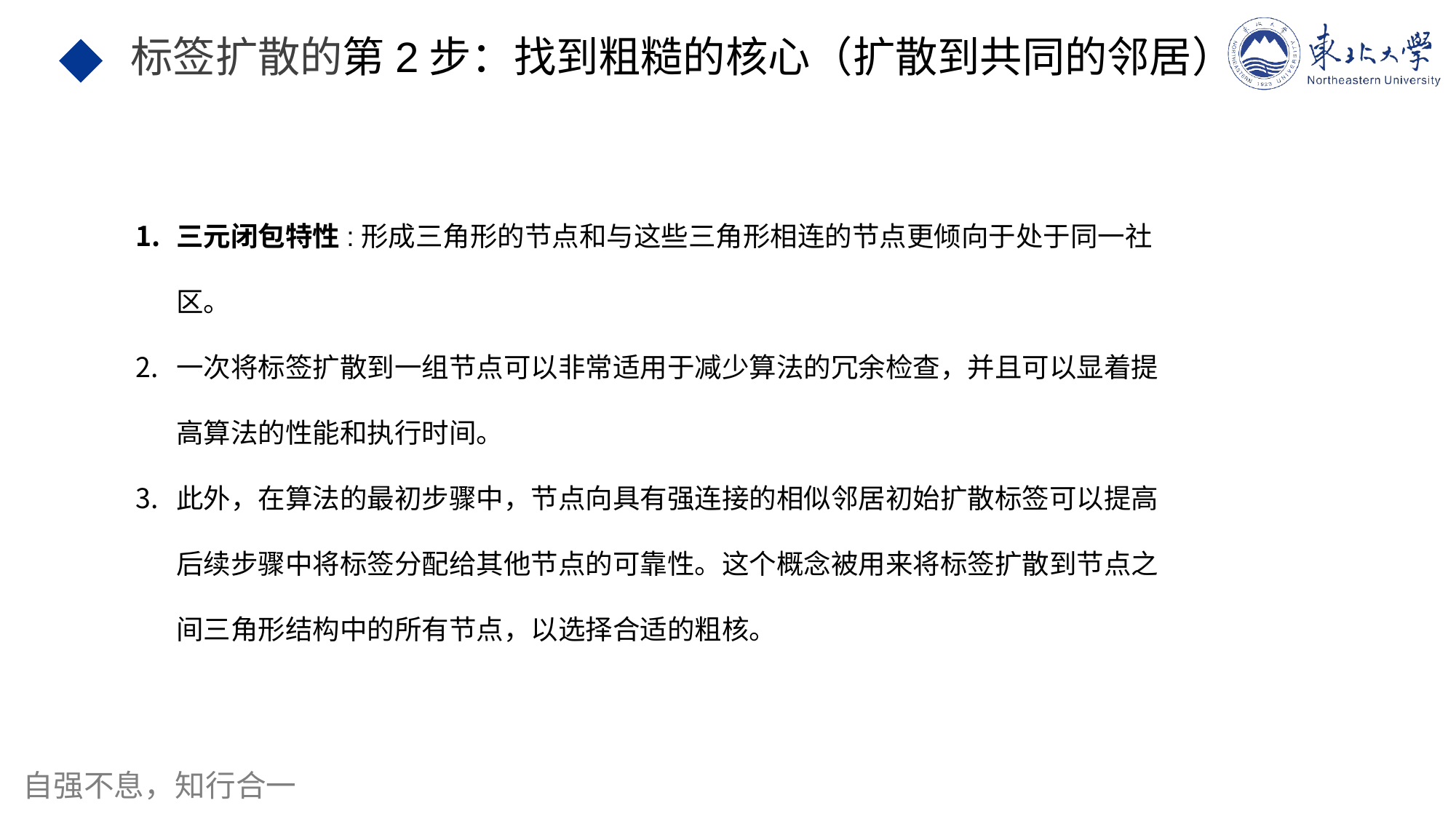

标签扩散的第2步：找到粗糙的核心（扩散到共同的邻居）

三元闭包特性:形成三角形的节点和与这些三角形相连的节点更倾向于处于同一社区。
一次将标签扩散到一组节点可以非常适用于减少算法的冗余检查，并且可以显着提高算法的性能和执行时间。
此外，在算法的最初步骤中，节点向具有强连接的相似邻居初始扩散标签可以提高后续步骤中将标签分配给其他节点的可靠性。这个概念被用来将标签扩散到节点之间三角形结构中的所有节点，以选择合适的粗核。

输入标题内容
输入标题内容
输入标题内容输入标题内容输入标题内容输入标题内容
输入标题内容输入标题内容输入标题内容输入标题内容